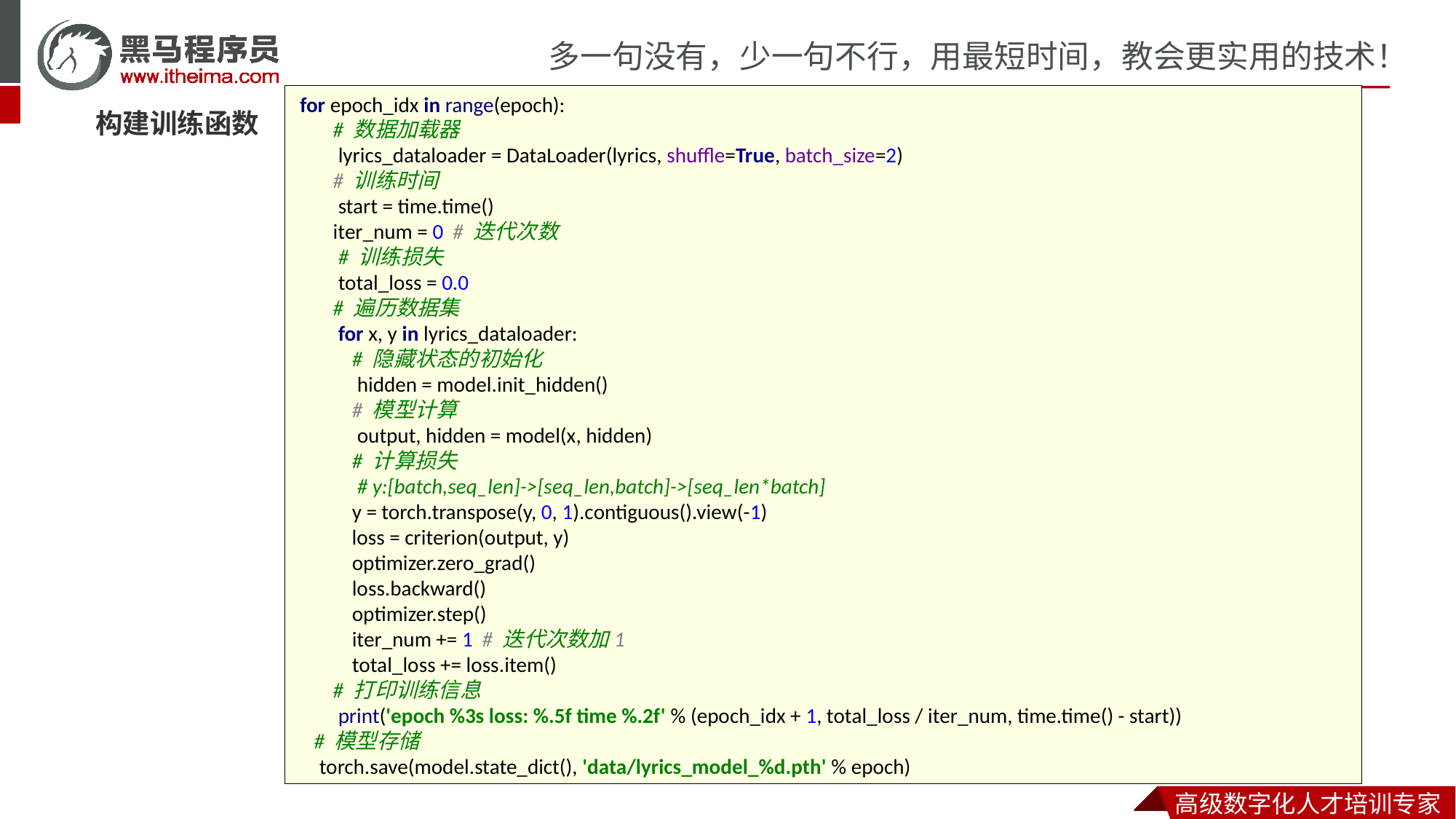

for epoch_idx in range(epoch):
        # 数据加载器
        lyrics_dataloader = DataLoader(lyrics, shuffle=True, batch_size=2)
        # 训练时间
        start = time.time()
        iter_num = 0  # 迭代次数
        # 训练损失
        total_loss = 0.0
        # 遍历数据集
        for x, y in lyrics_dataloader:
            # 隐藏状态的初始化
            hidden = model.init_hidden()
            # 模型计算
            output, hidden = model(x, hidden)
            # 计算损失
            # y:[batch,seq_len]->[seq_len,batch]->[seq_len*batch]
            y = torch.transpose(y, 0, 1).contiguous().view(-1)
            loss = criterion(output, y)
            optimizer.zero_grad()
            loss.backward()
            optimizer.step()
            iter_num += 1  # 迭代次数加1
            total_loss += loss.item()
        # 打印训练信息
        print('epoch %3s loss: %.5f time %.2f' % (epoch_idx + 1, total_loss / iter_num, time.time() - start))
    # 模型存储
    torch.save(model.state_dict(), 'data/lyrics_model_%d.pth' % epoch)
构建训练函数